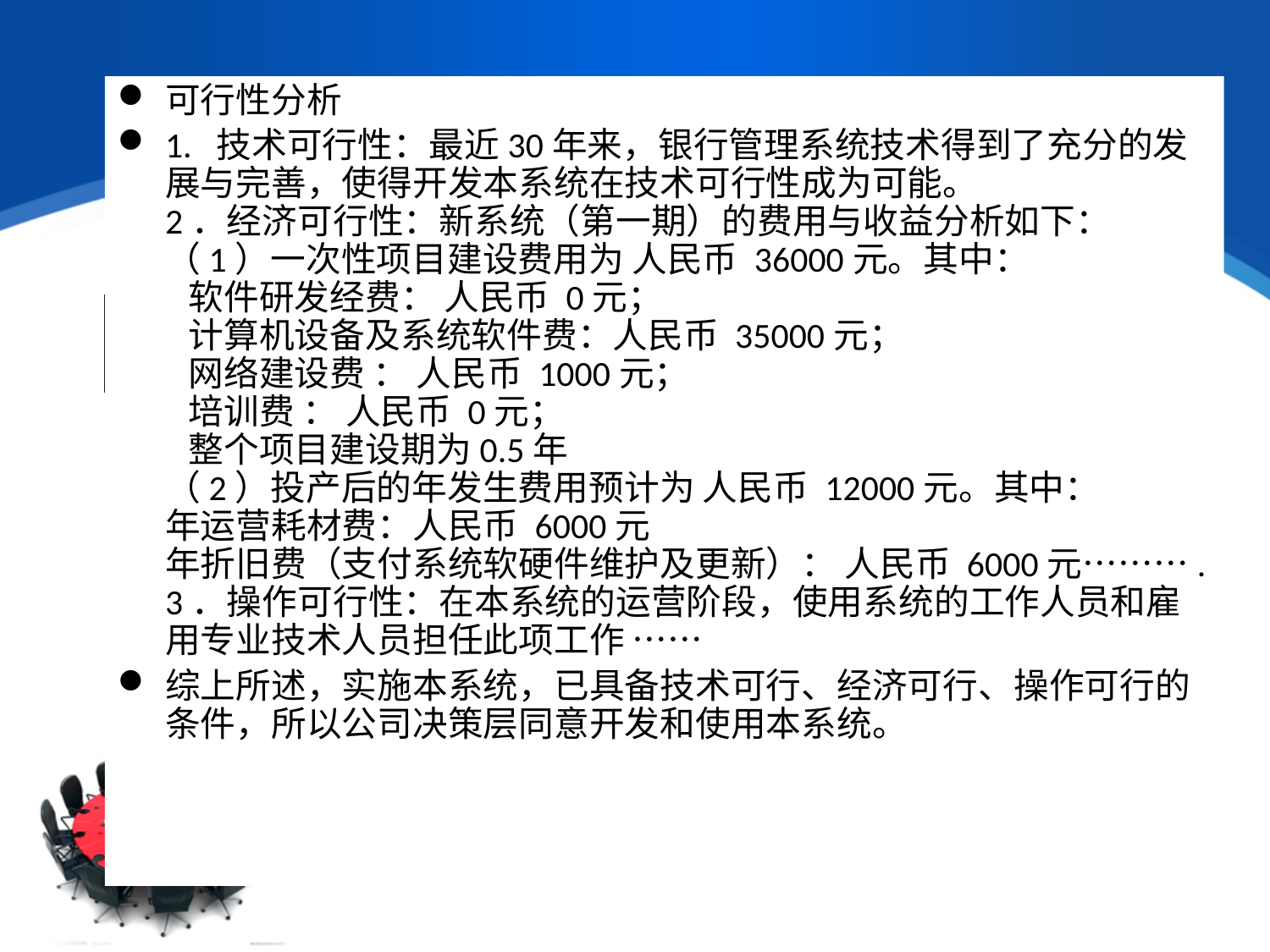

可行性分析
1.  技术可行性：最近30年来，银行管理系统技术得到了充分的发展与完善，使得开发本系统在技术可行性成为可能。
2．经济可行性：新系统（第一期）的费用与收益分析如下：
（1）一次性项目建设费用为 人民币 36000元。其中：
   软件研发经费： 人民币 0元；
   计算机设备及系统软件费：人民币 35000元；
   网络建设费 ： 人民币 1000元；
   培训费 ： 人民币 0元；
   整个项目建设期为0.5年
（2）投产后的年发生费用预计为 人民币 12000元。其中：
年运营耗材费：人民币 6000元
年折旧费（支付系统软硬件维护及更新）： 人民币 6000元……….
3．操作可行性：在本系统的运营阶段，使用系统的工作人员和雇用专业技术人员担任此项工作 ……
综上所述，实施本系统，已具备技术可行、经济可行、操作可行的条件，所以公司决策层同意开发和使用本系统。

问题定义
  可行性研究
系  统  的逻辑模型

技术可行性

是
问题定义    正确 ？
系统实现方案若干
经济可行性

否

实  际  的物理系统

操作可行性

问题定义阶段
审查

可行性研究的结论